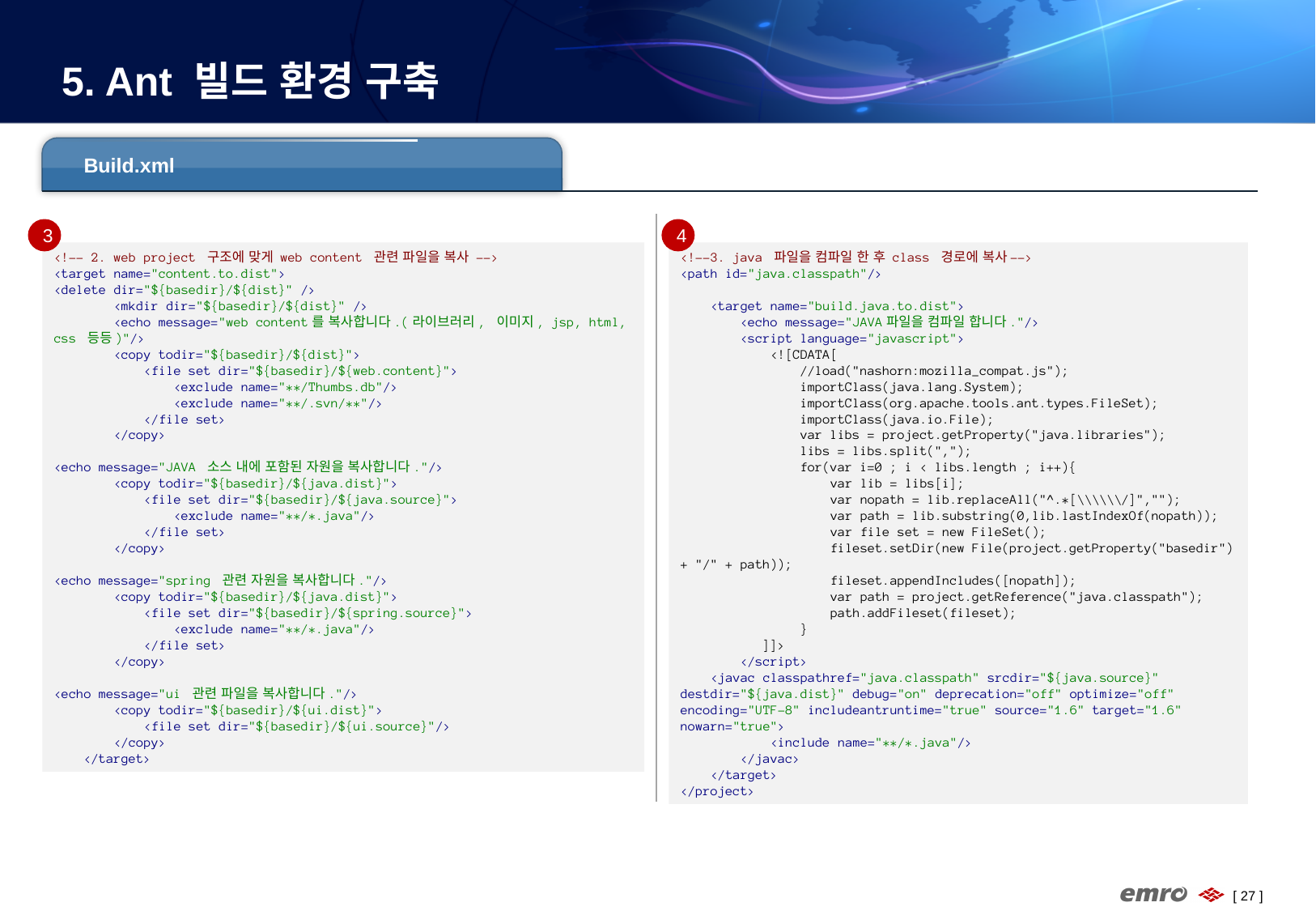

# 5. Ant 빌드 환경 구축

Build.xml

3
4
<!-- 2. web project 구조에 맞게 web content 관련 파일을 복사 -->
<target name="content.to.dist">
<delete dir="${basedir}/${dist}" />
        <mkdir dir="${basedir}/${dist}" />
        <echo message="web content를 복사합니다.(라이브러리, 이미지, jsp, html, css 등등)"/>
        <copy todir="${basedir}/${dist}">
            <file set dir="${basedir}/${web.content}">
                <exclude name="**/Thumbs.db"/>
                <exclude name="**/.svn/**"/>
            </file set>
        </copy>

<echo message="JAVA 소스 내에 포함된 자원을 복사합니다."/>
        <copy todir="${basedir}/${java.dist}">
            <file set dir="${basedir}/${java.source}">
                <exclude name="**/*.java"/>
            </file set>
        </copy>

<echo message="spring 관련 자원을 복사합니다."/>
        <copy todir="${basedir}/${java.dist}">
            <file set dir="${basedir}/${spring.source}">
                <exclude name="**/*.java"/>
            </file set>
        </copy>

<echo message="ui 관련 파일을 복사합니다."/>
        <copy todir="${basedir}/${ui.dist}">
            <file set dir="${basedir}/${ui.source}"/>
        </copy>
    </target>
<!--3. java 파일을 컴파일 한 후 class 경로에 복사-->
<path id="java.classpath"/>

    <target name="build.java.to.dist">
        <echo message="JAVA파일을 컴파일 합니다."/>
        <script language="javascript">
            <![CDATA[
                //load("nashorn:mozilla_compat.js");
                importClass(java.lang.System);
                importClass(org.apache.tools.ant.types.FileSet);
                importClass(java.io.File);
                var libs = project.getProperty("java.libraries");
                libs = libs.split(",");
                for(var i=0 ; i < libs.length ; i++){
                    var lib = libs[i];
                    var nopath = lib.replaceAll("^.*[\\\\\\/]","");
                    var path = lib.substring(0,lib.lastIndexOf(nopath));
                    var file set = new FileSet();
                    fileset.setDir(new File(project.getProperty("basedir") + "/" + path));
                    fileset.appendIncludes([nopath]);
                    var path = project.getReference("java.classpath");
                    path.addFileset(fileset);
                }
           ]]>
        </script>
    <javac classpathref="java.classpath" srcdir="${java.source}" destdir="${java.dist}" debug="on" deprecation="off" optimize="off" encoding="UTF-8" includeantruntime="true" source="1.6" target="1.6" nowarn="true">
            <include name="**/*.java"/>
        </javac>
    </target>
</project>